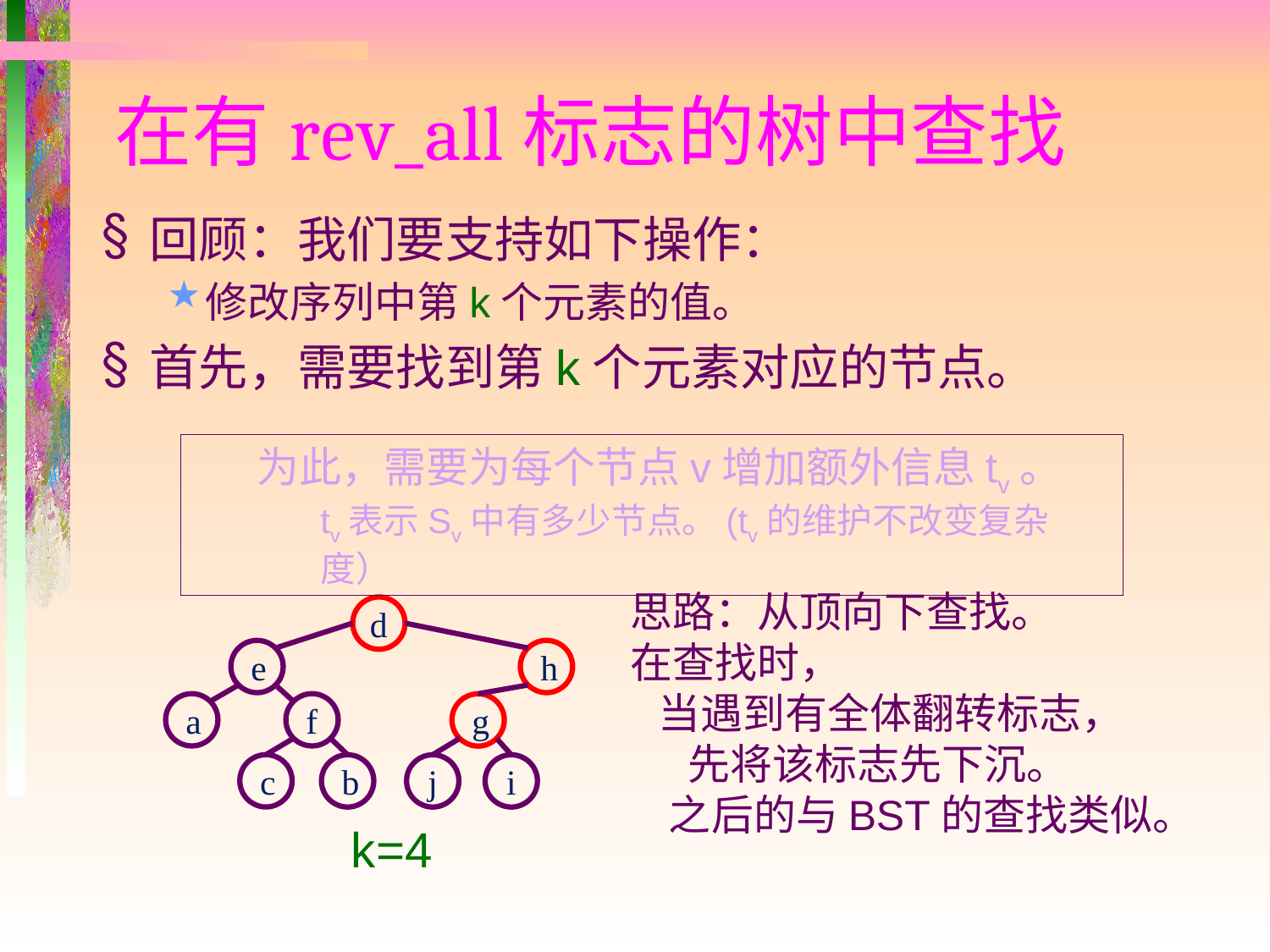

# 在有rev_all标志的树中查找
回顾：我们要支持如下操作：
修改序列中第k个元素的值。
首先，需要找到第k个元素对应的节点。
为此，需要为每个节点v增加额外信息tv。
tv表示Sv中有多少节点。(tv的维护不改变复杂度）
思路：从顶向下查找。
在查找时，
   当遇到有全体翻转标志，
     先将该标志先下沉。
   之后的与BST的查找类似。
d
e
h
a
f
g
c
b
j
i
k=4